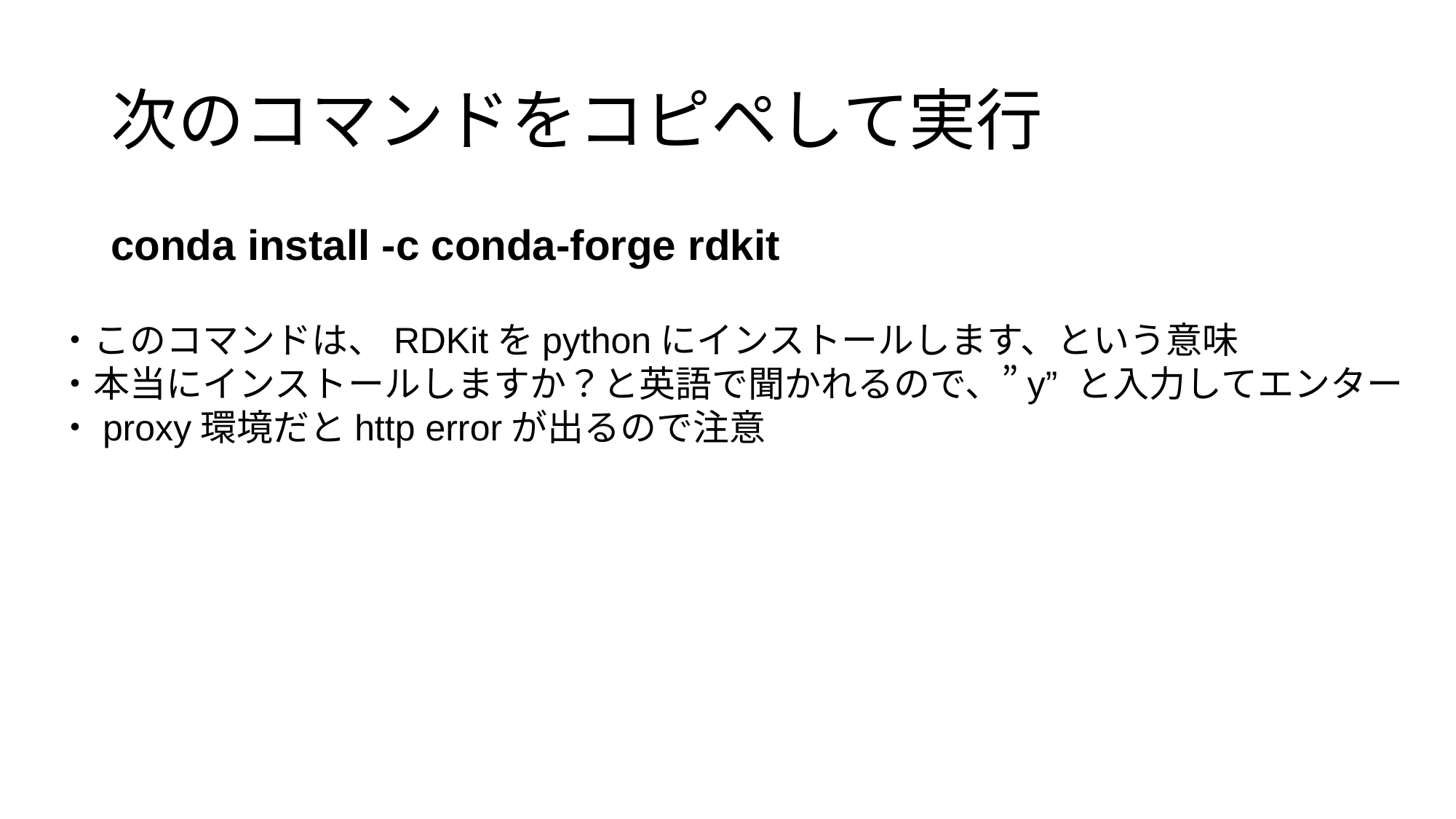

# 次のコマンドをコピペして実行
conda install -c conda-forge rdkit
・このコマンドは、RDKitをpythonにインストールします、という意味
・本当にインストールしますか？と英語で聞かれるので、”y” と入力してエンター
・proxy環境だとhttp errorが出るので注意